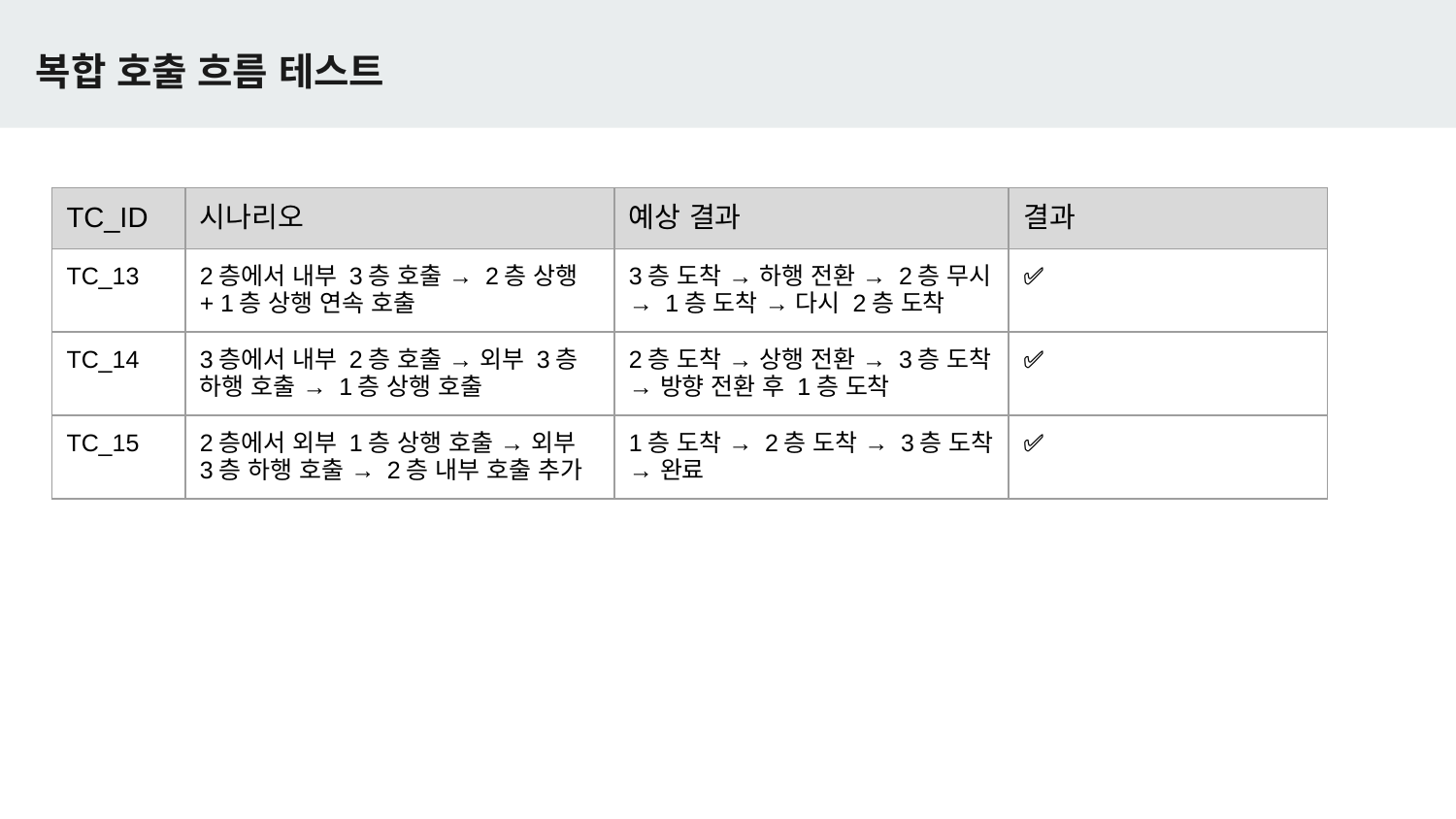

# 복합 호출 흐름 테스트
| TC\_ID | 시나리오 | 예상 결과 | 결과 |
| --- | --- | --- | --- |
| TC\_13 | 2층에서 내부 3층 호출 → 2층 상행 + 1층 상행 연속 호출 | 3층 도착 → 하행 전환 → 2층 무시 → 1층 도착 → 다시 2층 도착 | ✅ |
| TC\_14 | 3층에서 내부 2층 호출 → 외부 3층 하행 호출 → 1층 상행 호출 | 2층 도착 → 상행 전환 → 3층 도착 → 방향 전환 후 1층 도착 | ✅ |
| TC\_15 | 2층에서 외부 1층 상행 호출 → 외부 3층 하행 호출 → 2층 내부 호출 추가 | 1층 도착 → 2층 도착 → 3층 도착 → 완료 | ✅ |